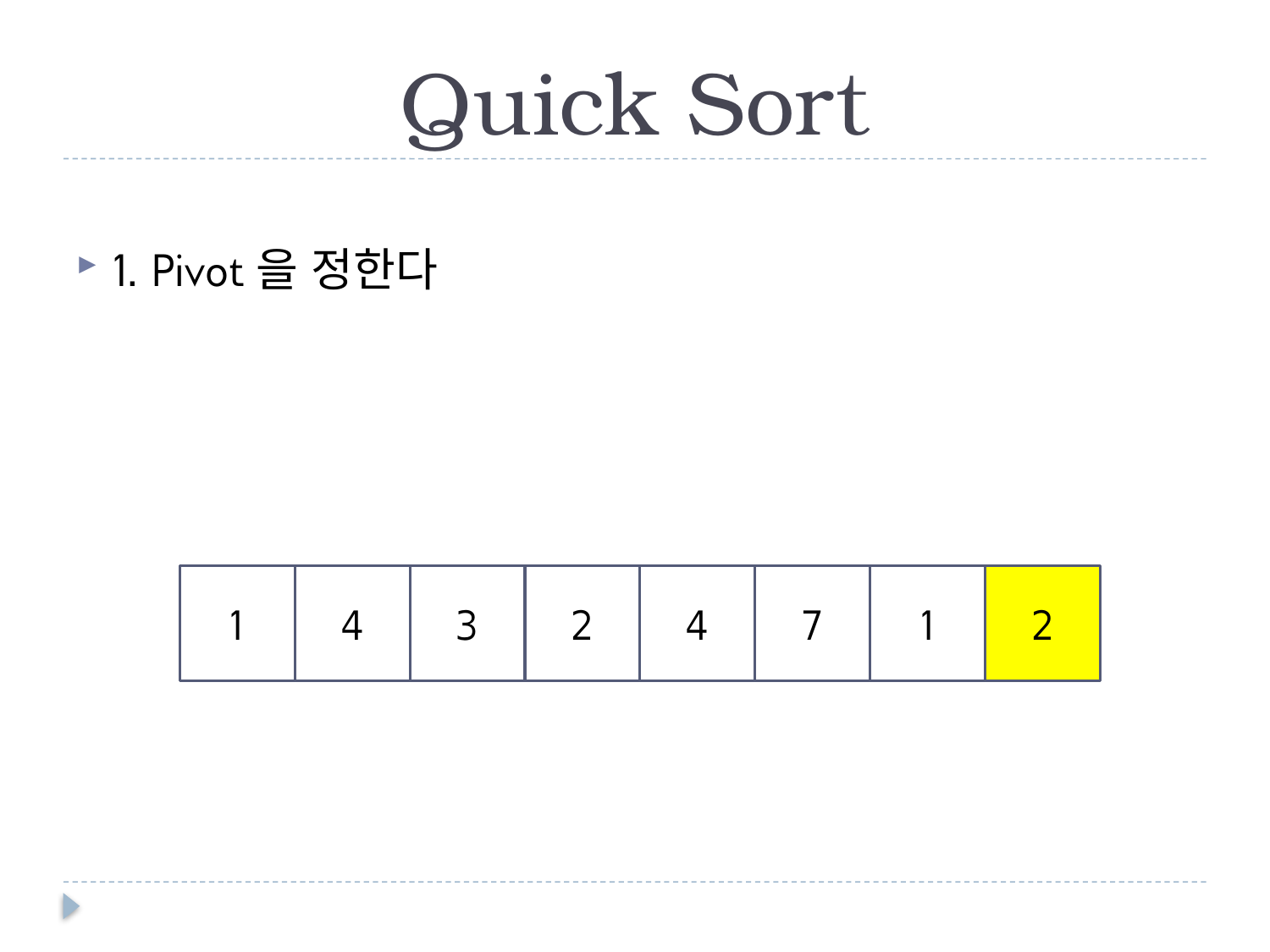

# Quick Sort

1. Pivot을 정한다
1
4
3
2
4
7
1
2